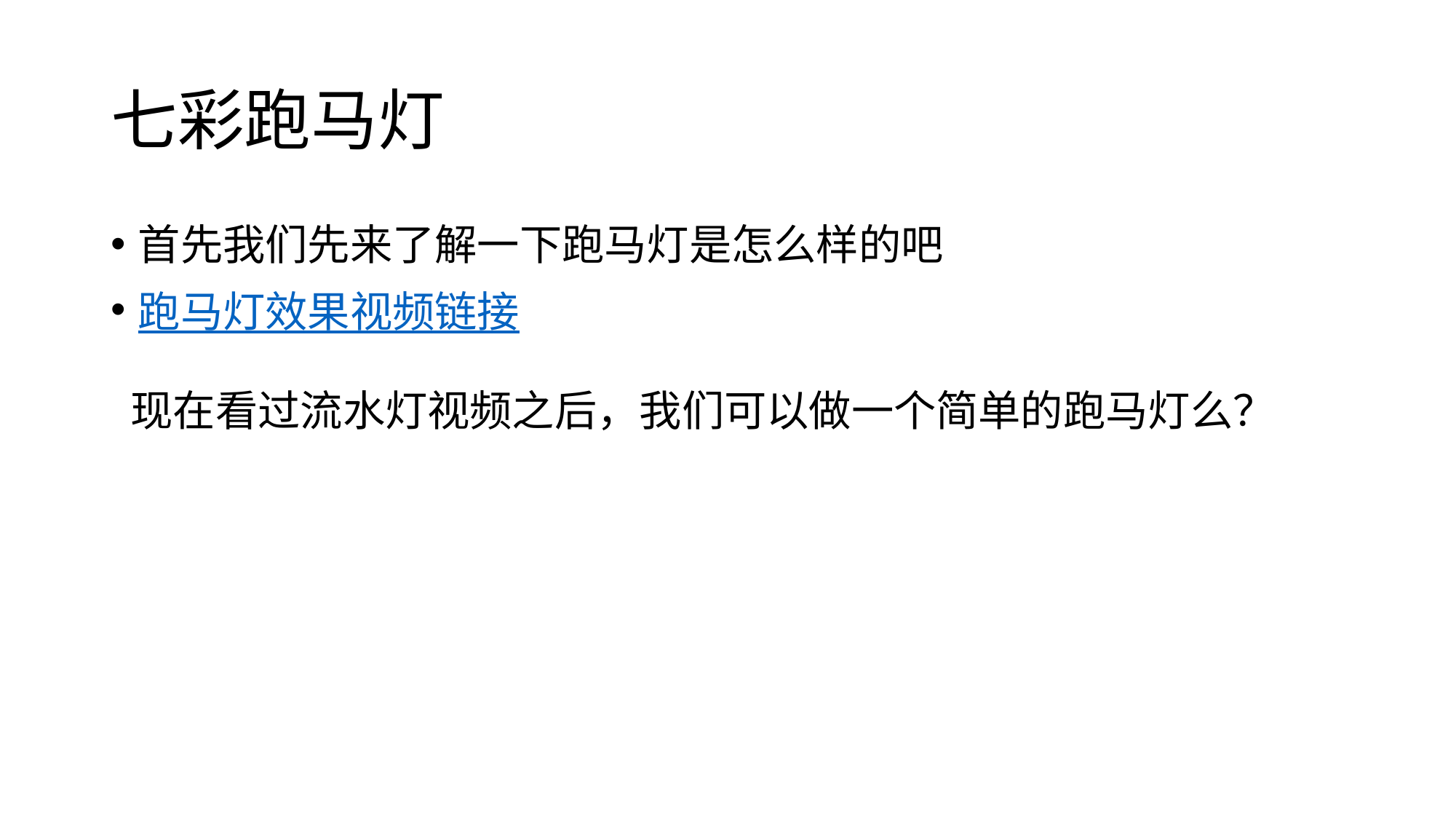

# 七彩跑马灯
首先我们先来了解一下跑马灯是怎么样的吧
跑马灯效果视频链接

现在看过流水灯视频之后，我们可以做一个简单的跑马灯么？